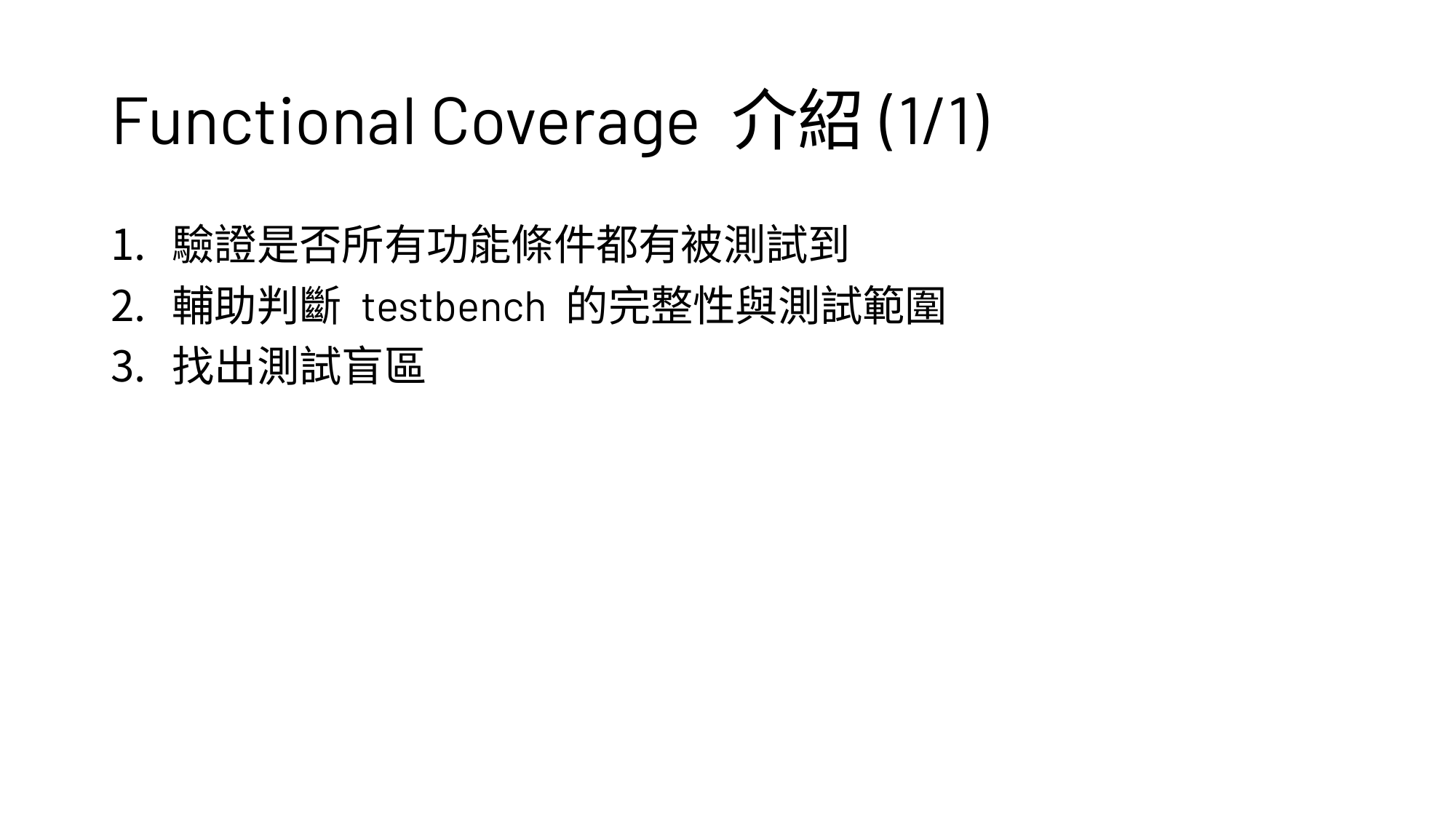

# Functional Coverage 介紹(1/1)
驗證是否所有功能條件都有被測試到
輔助判斷 testbench 的完整性與測試範圍
找出測試盲區